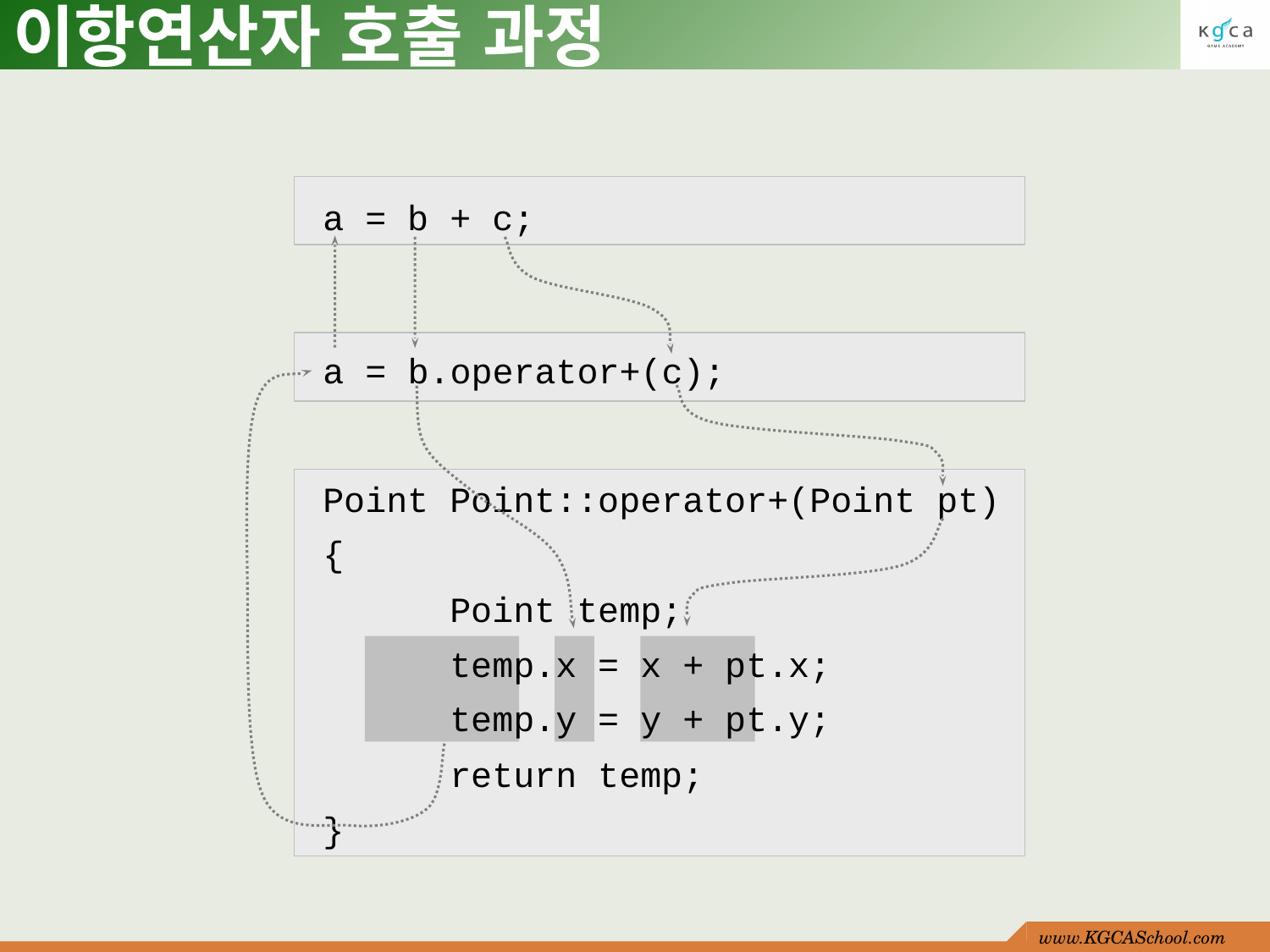

# 이항연산자 호출 과정
a = b + c;

a = b.operator+(c);

Point Point::operator+(Point pt)
{
	Point temp;
	temp.x = x + pt.x;
	temp.y = y + pt.y;
	return temp;
}